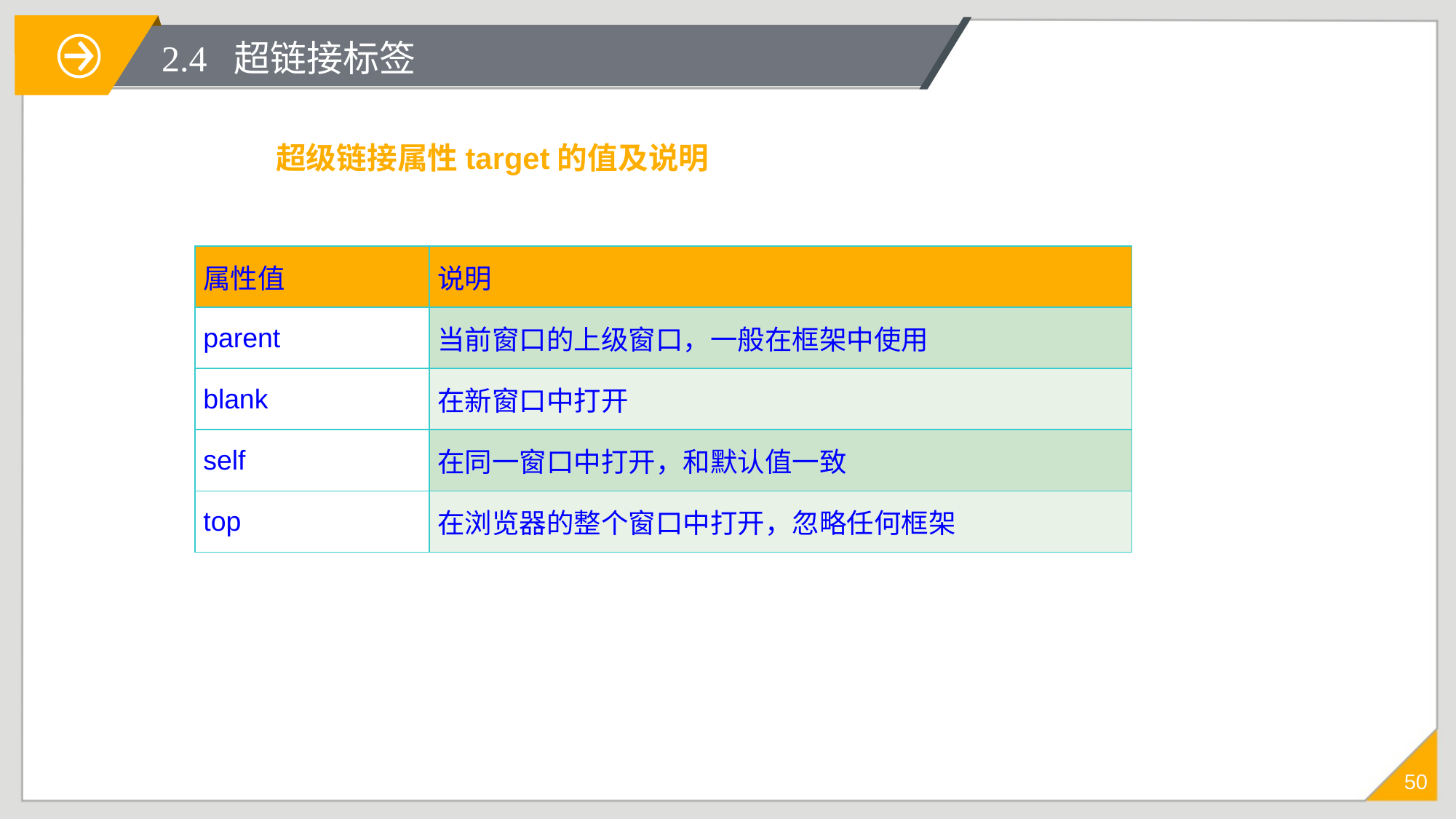

# 2.4  超链接标签
 超级链接属性target的值及说明
| 属性值 | 说明 |
| --- | --- |
| parent | 当前窗口的上级窗口，一般在框架中使用 |
| blank | 在新窗口中打开 |
| self | 在同一窗口中打开，和默认值一致 |
| top | 在浏览器的整个窗口中打开，忽略任何框架 |